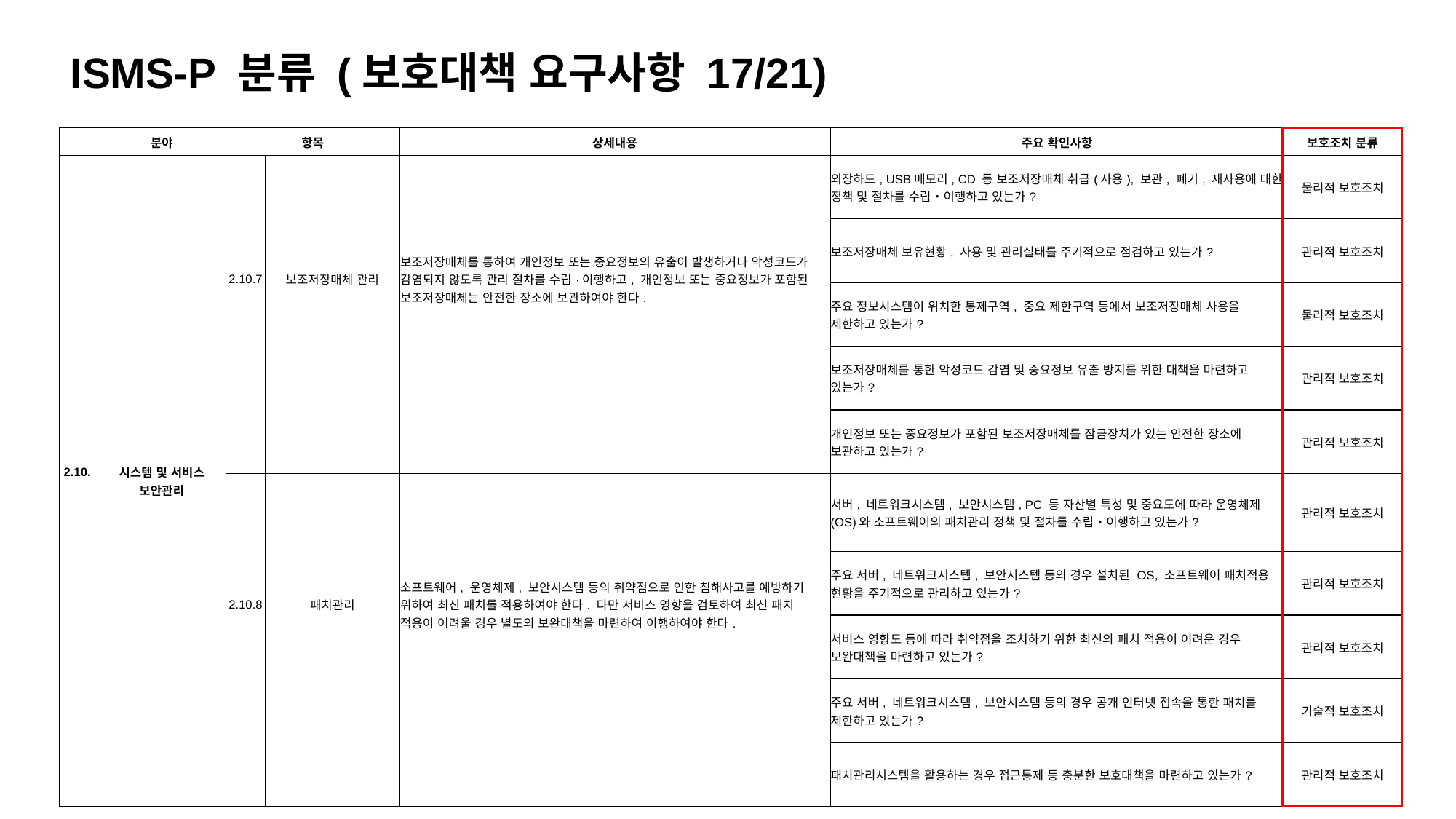

ISMS-P 분류 (보호대책 요구사항 17/21)
|  | 분야 | 항목 |  | 상세내용 | 주요 확인사항 | 보호조치 분류 |
| --- | --- | --- | --- | --- | --- | --- |
| 2.10. | 시스템 및 서비스 보안관리 | 2.10.7 | 보조저장매체 관리 | 보조저장매체를 통하여 개인정보 또는 중요정보의 유출이 발생하거나 악성코드가 감염되지 않도록 관리 절차를 수립·이행하고, 개인정보 또는 중요정보가 포함된 보조저장매체는 안전한 장소에 보관하여야 한다. | 외장하드, USB메모리, CD 등 보조저장매체 취급(사용), 보관, 폐기, 재사용에 대한 정책 및 절차를 수립‧이행하고 있는가? | 물리적 보호조치 |
|  |  |  |  |  | 보조저장매체 보유현황, 사용 및 관리실태를 주기적으로 점검하고 있는가? | 관리적 보호조치 |
|  |  |  |  |  | 주요 정보시스템이 위치한 통제구역, 중요 제한구역 등에서 보조저장매체 사용을 제한하고 있는가? | 물리적 보호조치 |
|  |  |  |  |  | 보조저장매체를 통한 악성코드 감염 및 중요정보 유출 방지를 위한 대책을 마련하고 있는가? | 관리적 보호조치 |
|  |  |  |  |  | 개인정보 또는 중요정보가 포함된 보조저장매체를 잠금장치가 있는 안전한 장소에 보관하고 있는가? | 관리적 보호조치 |
|  |  | 2.10.8 | 패치관리 | 소프트웨어, 운영체제, 보안시스템 등의 취약점으로 인한 침해사고를 예방하기 위하여 최신 패치를 적용하여야 한다. 다만 서비스 영향을 검토하여 최신 패치 적용이 어려울 경우 별도의 보완대책을 마련하여 이행하여야 한다. | 서버, 네트워크시스템, 보안시스템, PC 등 자산별 특성 및 중요도에 따라 운영체제(OS)와 소프트웨어의 패치관리 정책 및 절차를 수립‧이행하고 있는가? | 관리적 보호조치 |
|  |  |  |  |  | 주요 서버, 네트워크시스템, 보안시스템 등의 경우 설치된 OS, 소프트웨어 패치적용 현황을 주기적으로 관리하고 있는가? | 관리적 보호조치 |
|  |  |  |  |  | 서비스 영향도 등에 따라 취약점을 조치하기 위한 최신의 패치 적용이 어려운 경우 보완대책을 마련하고 있는가? | 관리적 보호조치 |
|  |  |  |  |  | 주요 서버, 네트워크시스템, 보안시스템 등의 경우 공개 인터넷 접속을 통한 패치를 제한하고 있는가? | 기술적 보호조치 |
|  |  |  |  |  | 패치관리시스템을 활용하는 경우 접근통제 등 충분한 보호대책을 마련하고 있는가? | 관리적 보호조치 |